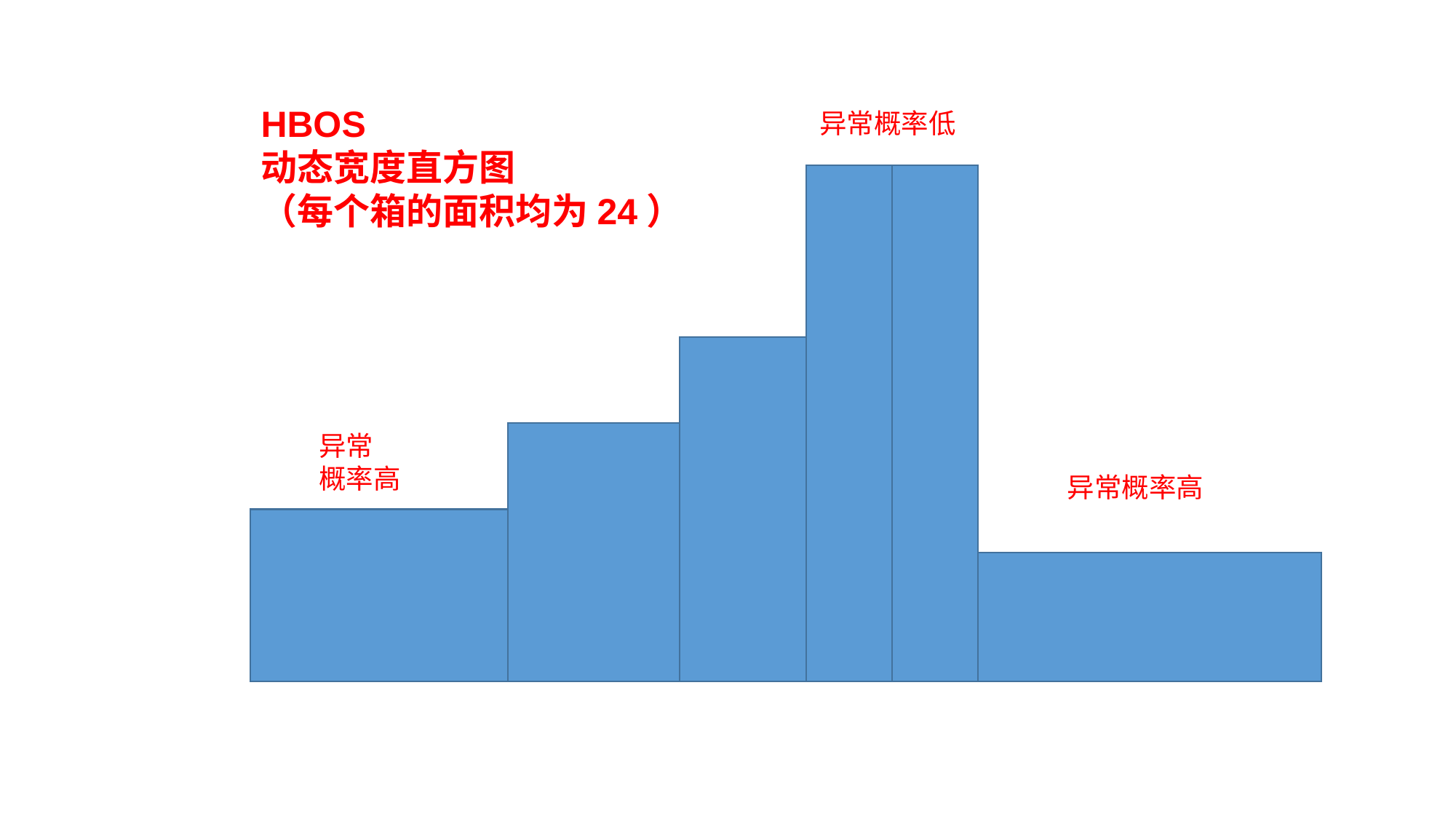

HBOS
动态宽度直方图
（每个箱的面积均为24）
异常概率低

异常
概率高

异常概率高